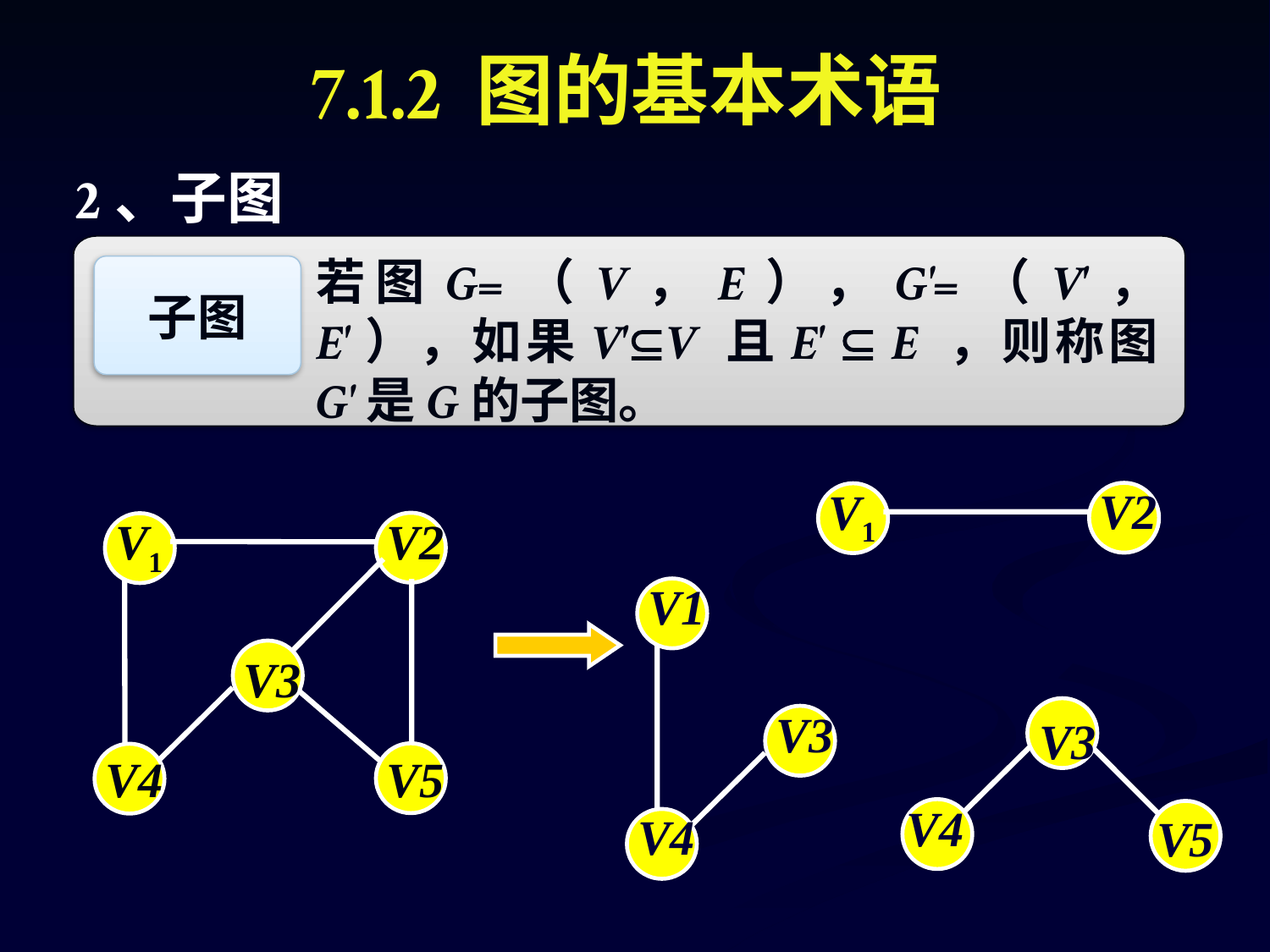

# 7.1.2 图的基本术语
2、子图
若图G=（V，E），G'=（V'，E'），如果V'⊆V 且E' ⊆ E ，则称图G'是G的子图。
子图
V2
V1

V2
V1

V3

V4
V5
V1

V3

V4

V3

V4

V5
12